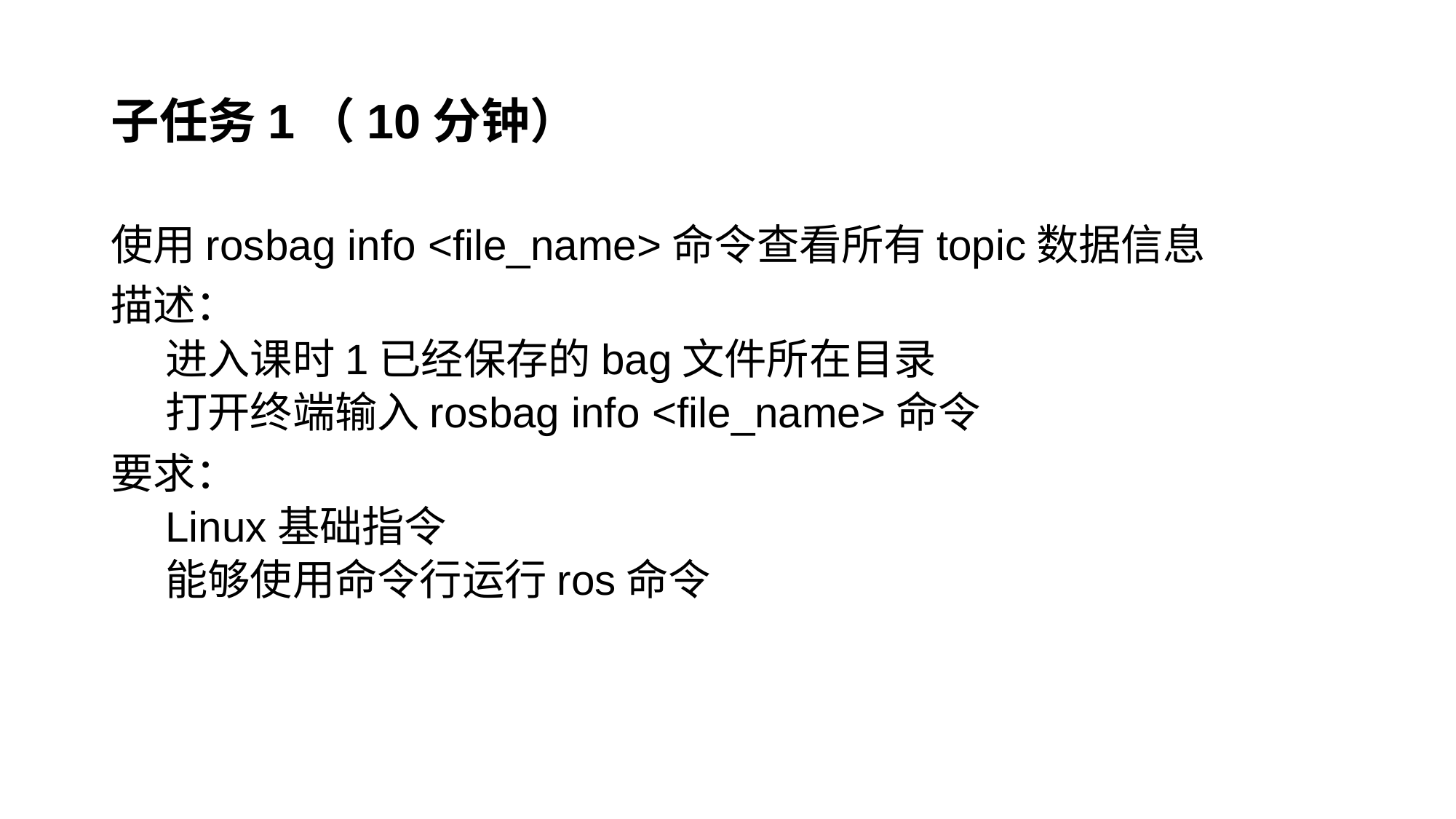

# 子任务1（10分钟）
使用rosbag info <file_name>命令查看所有topic数据信息
描述：
进入课时1已经保存的bag文件所在目录
打开终端输入rosbag info <file_name>命令
要求：
Linux基础指令
能够使用命令行运行ros命令